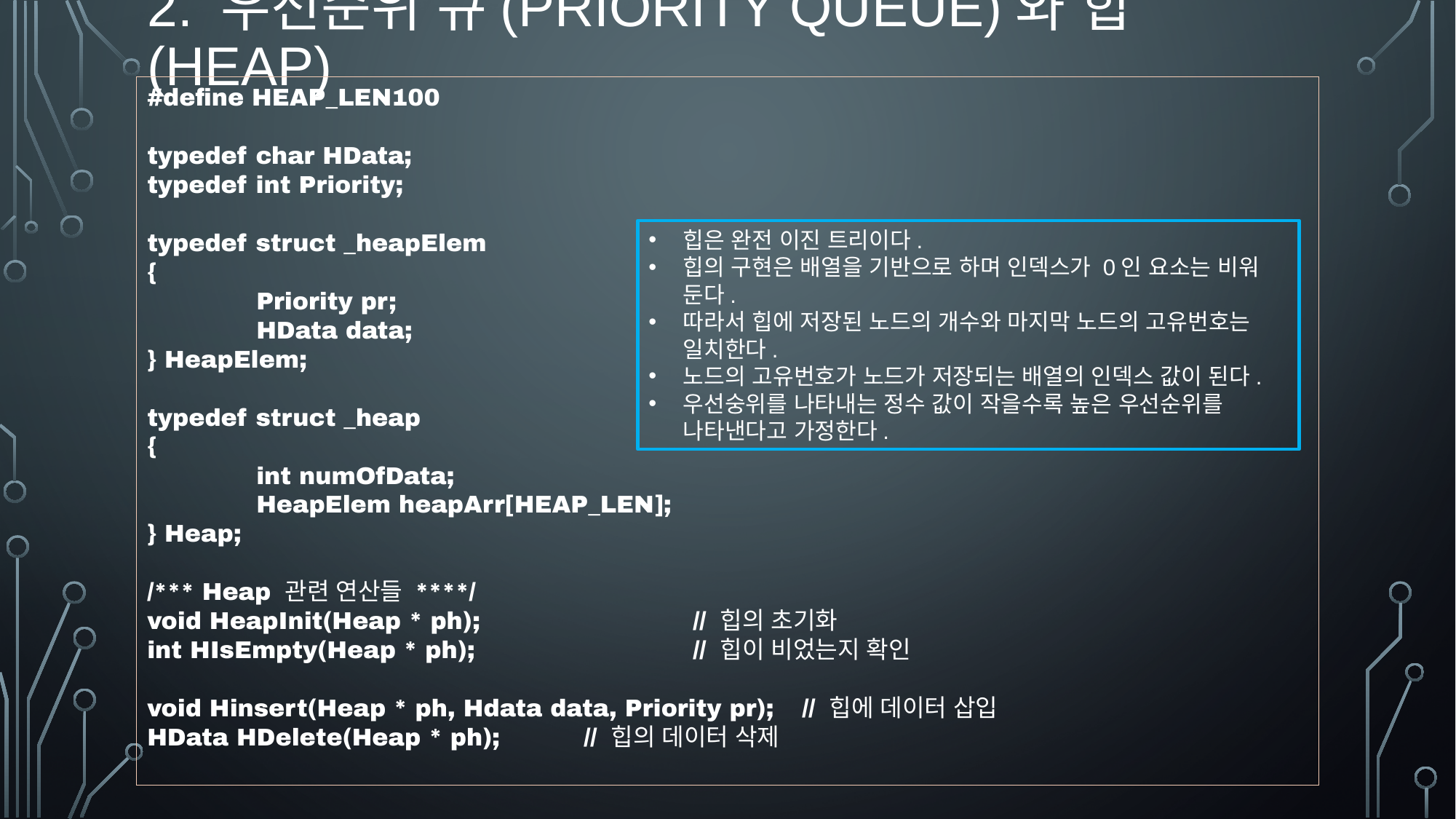

# 2. 우선순위 큐(priority queue)와 힙(heap)
#define HEAP_LEN100

typedef char HData;
typedef int Priority;

typedef struct _heapElem
{
	Priority pr;
	HData data;
} HeapElem;

typedef struct _heap
{
	int numOfData;
	HeapElem heapArr[HEAP_LEN];
} Heap;

/*** Heap 관련 연산들 ****/
void HeapInit(Heap * ph);		// 힙의 초기화
int HIsEmpty(Heap * ph);		// 힙이 비었는지 확인

void Hinsert(Heap * ph, Hdata data, Priority pr); 	// 힙에 데이터 삽입
HData HDelete(Heap * ph);	// 힙의 데이터 삭제

힙은 완전 이진 트리이다.
힙의 구현은 배열을 기반으로 하며 인덱스가 0인 요소는 비워 둔다.
따라서 힙에 저장된 노드의 개수와 마지막 노드의 고유번호는 일치한다.
노드의 고유번호가 노드가 저장되는 배열의 인덱스 값이 된다.
우선숭위를 나타내는 정수 값이 작을수록 높은 우선순위를 나타낸다고 가정한다.